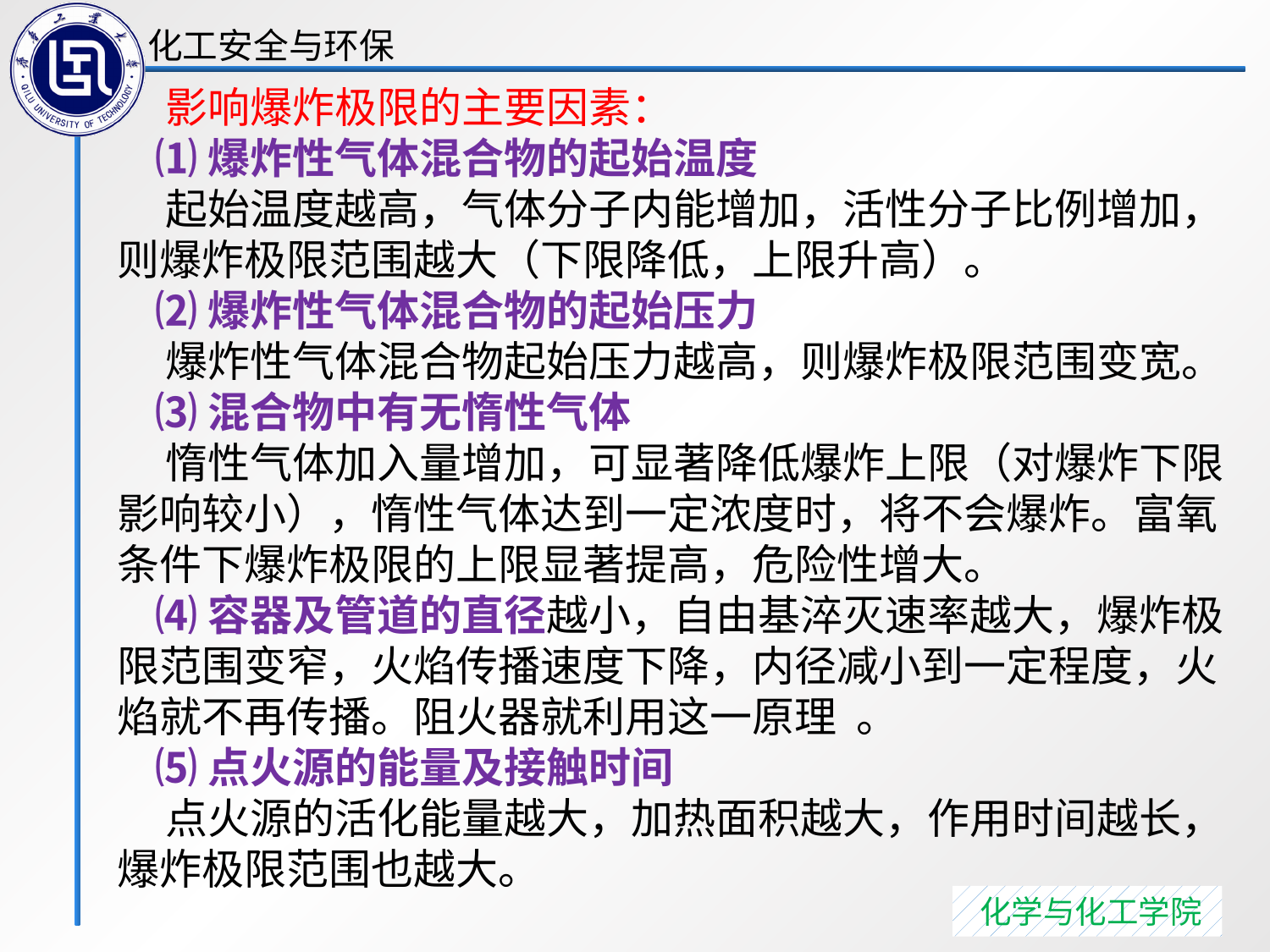

影响爆炸极限的主要因素：
    ⑴爆炸性气体混合物的起始温度
    起始温度越高，气体分子内能增加，活性分子比例增加，则爆炸极限范围越大（下限降低，上限升高）。
    ⑵爆炸性气体混合物的起始压力
    爆炸性气体混合物起始压力越高，则爆炸极限范围变宽。
    ⑶混合物中有无惰性气体
    惰性气体加入量增加，可显著降低爆炸上限（对爆炸下限影响较小），惰性气体达到一定浓度时，将不会爆炸。富氧条件下爆炸极限的上限显著提高，危险性增大。
    ⑷容器及管道的直径越小，自由基淬灭速率越大，爆炸极限范围变窄，火焰传播速度下降，内径减小到一定程度，火焰就不再传播。阻火器就利用这一原理  。
    ⑸点火源的能量及接触时间
    点火源的活化能量越大，加热面积越大，作用时间越长，爆炸极限范围也越大。